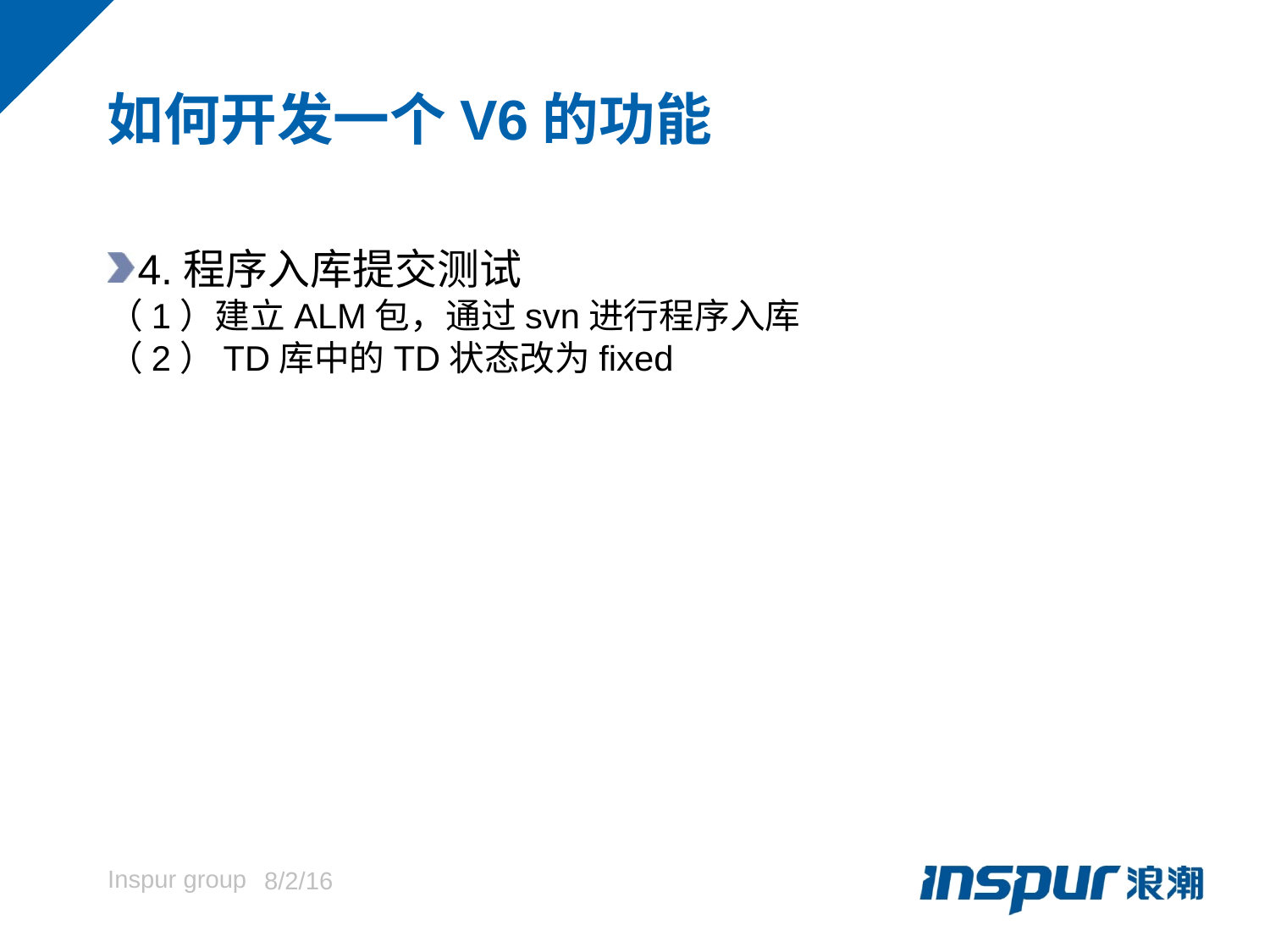

如何开发一个V6的功能
4.程序入库提交测试
（1）建立ALM包，通过svn进行程序入库
（2）TD库中的TD状态改为fixed

Inspur group
8/2/16